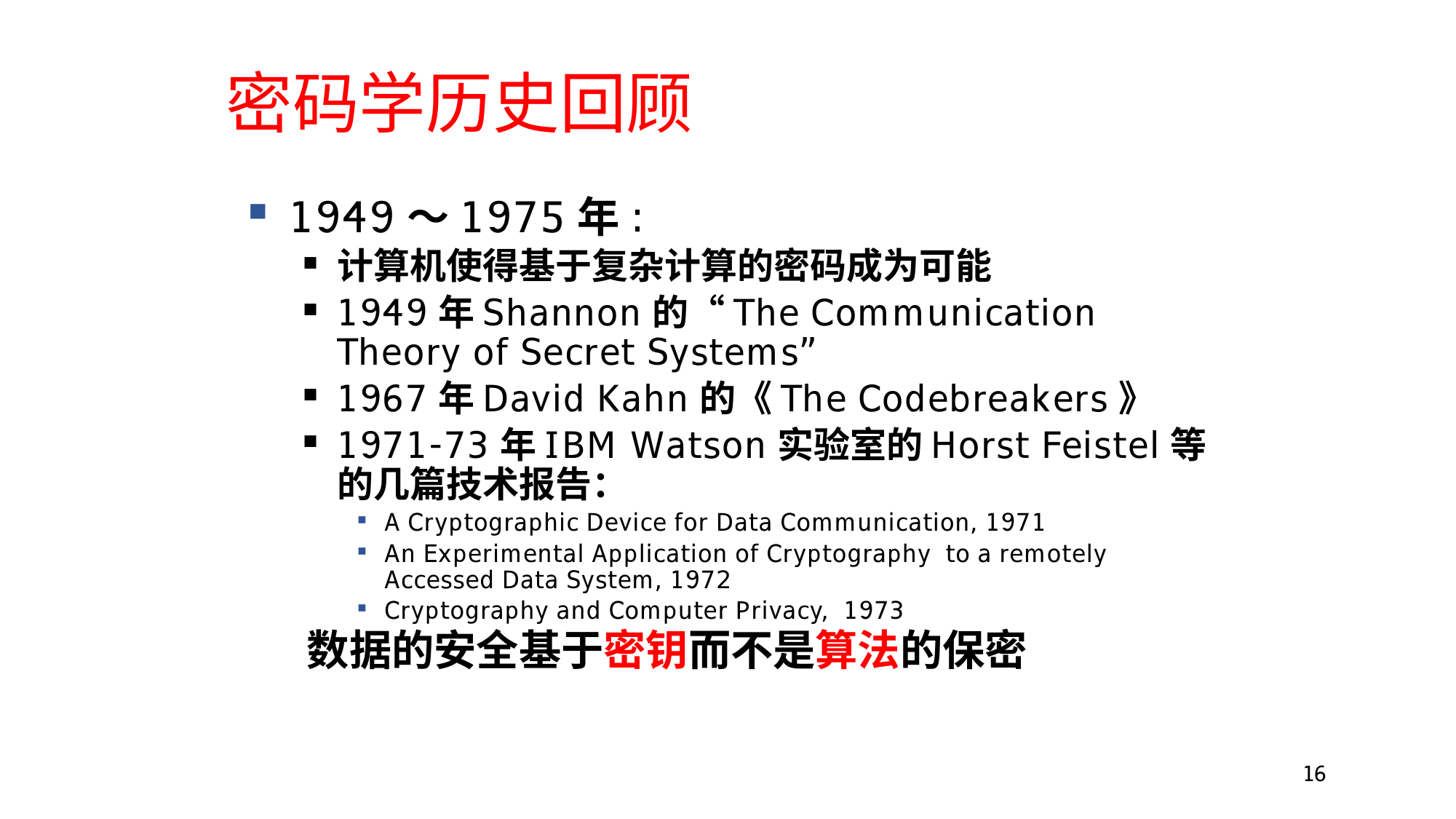

密码学历史回顾
1949～1975年:
计算机使得基于复杂计算的密码成为可能
1949年Shannon的“The Communication Theory of Secret Systems”
1967年David Kahn的《The Codebreakers》
1971-73年IBM Watson实验室的Horst Feistel等的几篇技术报告：
A Cryptographic Device for Data Communication, 1971
An Experimental Application of Cryptography  to a remotely Accessed Data System, 1972
Cryptography and Computer Privacy,  1973
     数据的安全基于密钥而不是算法的保密

16